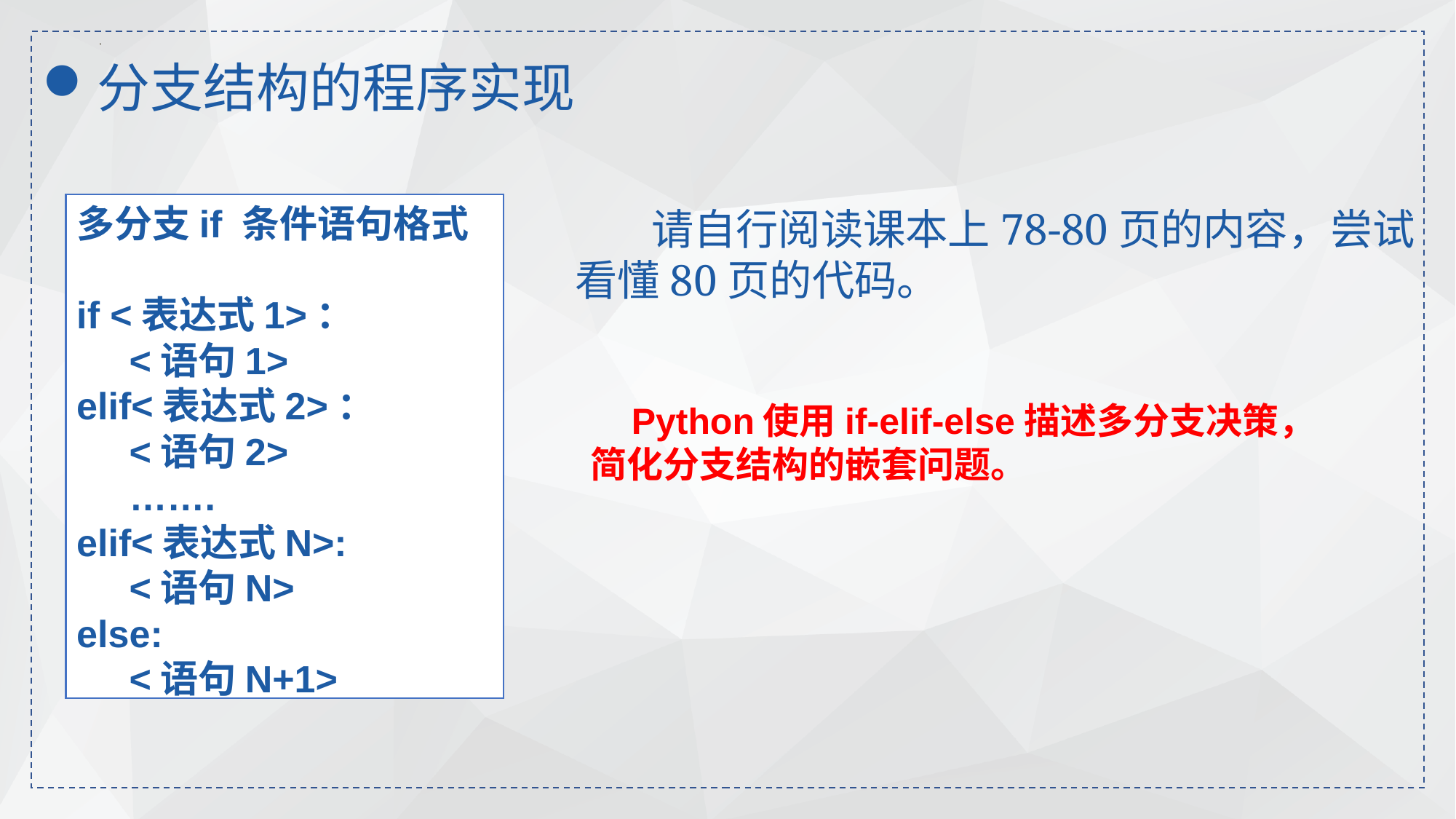

分支结构的程序实现
多分支if 条件语句格式

if <表达式1>：
     <语句1>
elif<表达式2>：
     <语句2>
     …….
elif<表达式N>:
     <语句N>
else:
     <语句N+1>
       请自行阅读课本上78-80页的内容，尝试看懂80页的代码。
    Python使用if-elif-else描述多分支决策，简化分支结构的嵌套问题。